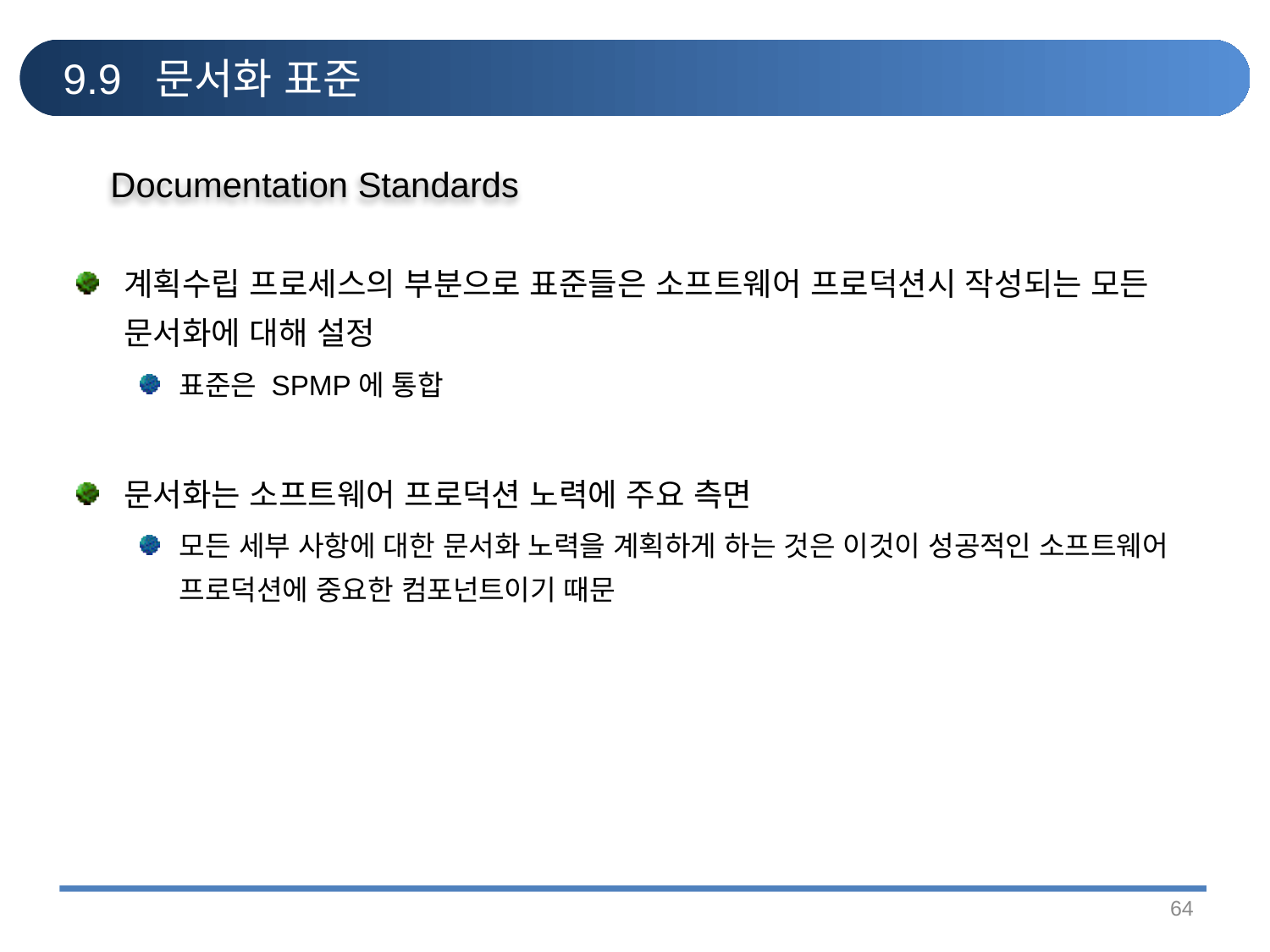

# 9.9  문서화 표준
Documentation Standards
계획수립 프로세스의 부분으로 표준들은 소프트웨어 프로덕션시 작성되는 모든 문서화에 대해 설정
표준은 SPMP에 통합

문서화는 소프트웨어 프로덕션 노력에 주요 측면
모든 세부 사항에 대한 문서화 노력을 계획하게 하는 것은 이것이 성공적인 소프트웨어 프로덕션에 중요한 컴포넌트이기 때문
64